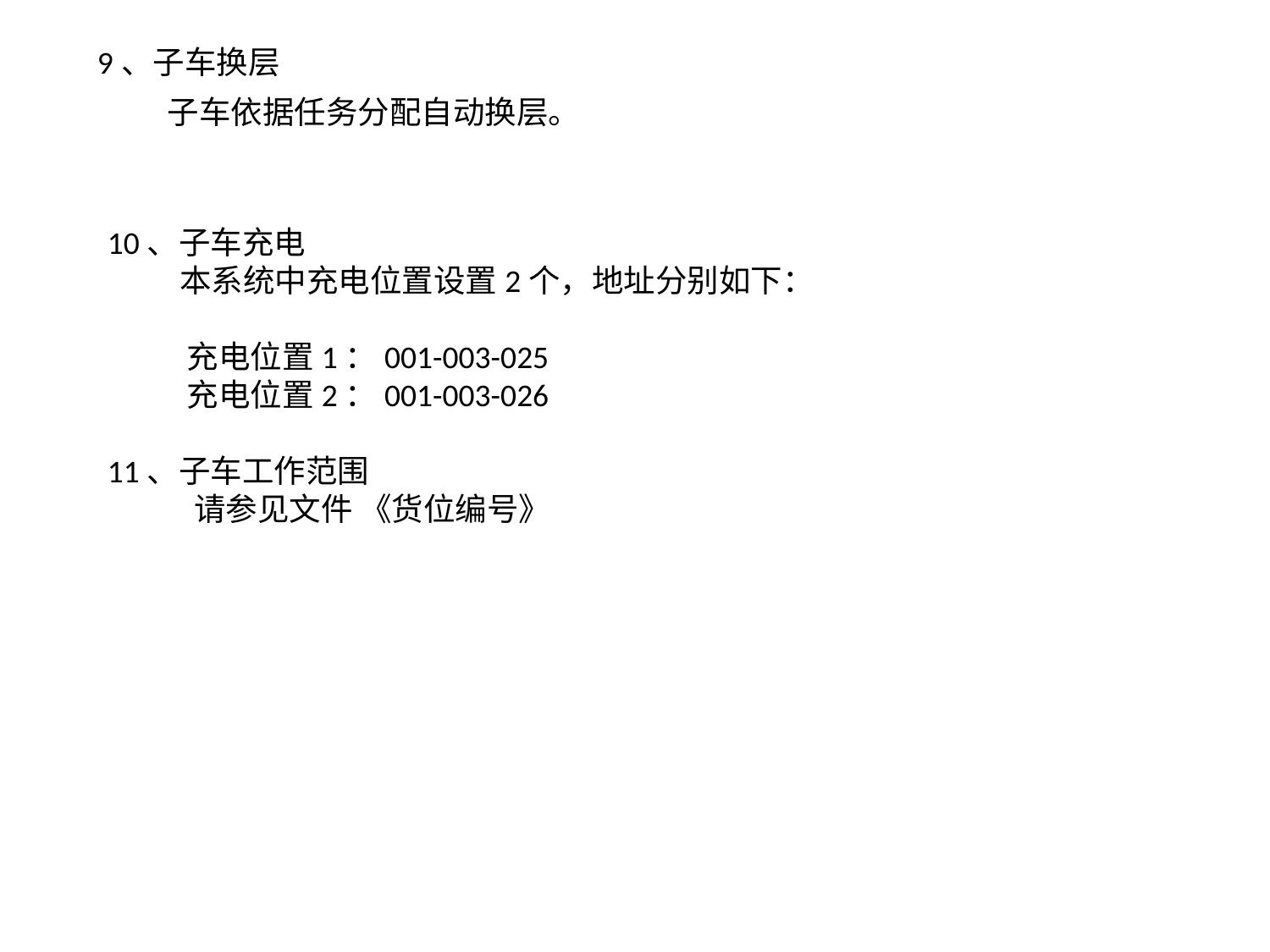

9、子车换层
子车依据任务分配自动换层。
10、子车充电
         本系统中充电位置设置2个，地址分别如下：

          充电位置1：001-003-025
          充电位置2：001-003-026

11、子车工作范围
           请参见文件 《货位编号》